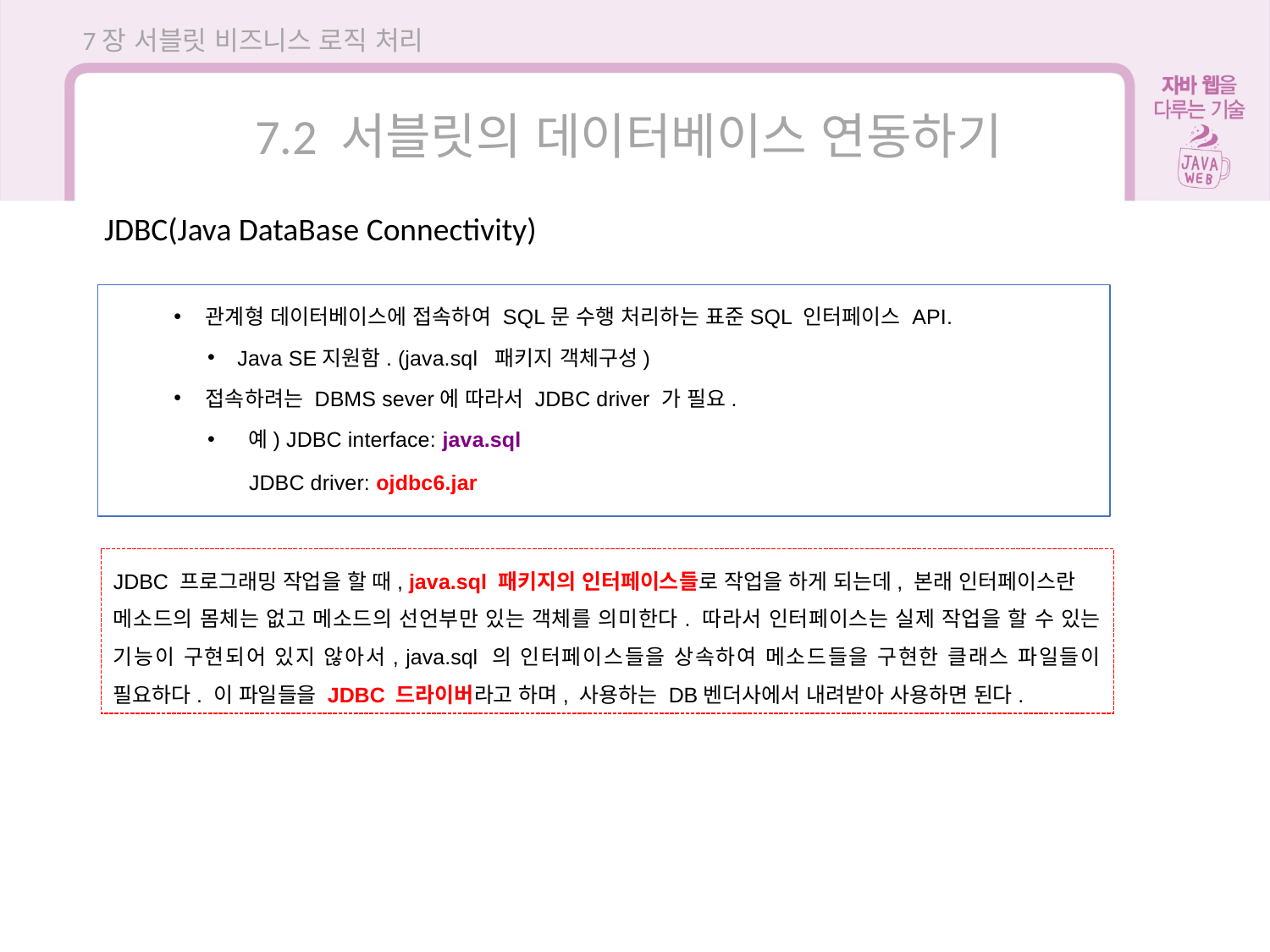

7장 서블릿 비즈니스 로직 처리
7.2 서블릿의 데이터베이스 연동하기
   JDBC(Java DataBase Connectivity)
관계형 데이터베이스에 접속하여 SQL문 수행 처리하는 표준SQL 인터페이스 API.
Java SE지원함. (java.sql  패키지 객체구성)
접속하려는 DBMS sever에 따라서 JDBC driver 가 필요.
 예) JDBC interface: java.sql
                       JDBC driver: ojdbc6.jar
JDBC 프로그래밍 작업을 할 때, java.sql 패키지의 인터페이스들로 작업을 하게 되는데, 본래 인터페이스란
메소드의 몸체는 없고 메소드의 선언부만 있는 객체를 의미한다. 따라서 인터페이스는 실제 작업을 할 수 있는 기능이 구현되어 있지 않아서, java.sql 의 인터페이스들을 상속하여 메소드들을 구현한 클래스 파일들이 필요하다. 이 파일들을 JDBC 드라이버라고 하며, 사용하는 DB벤더사에서 내려받아 사용하면 된다.